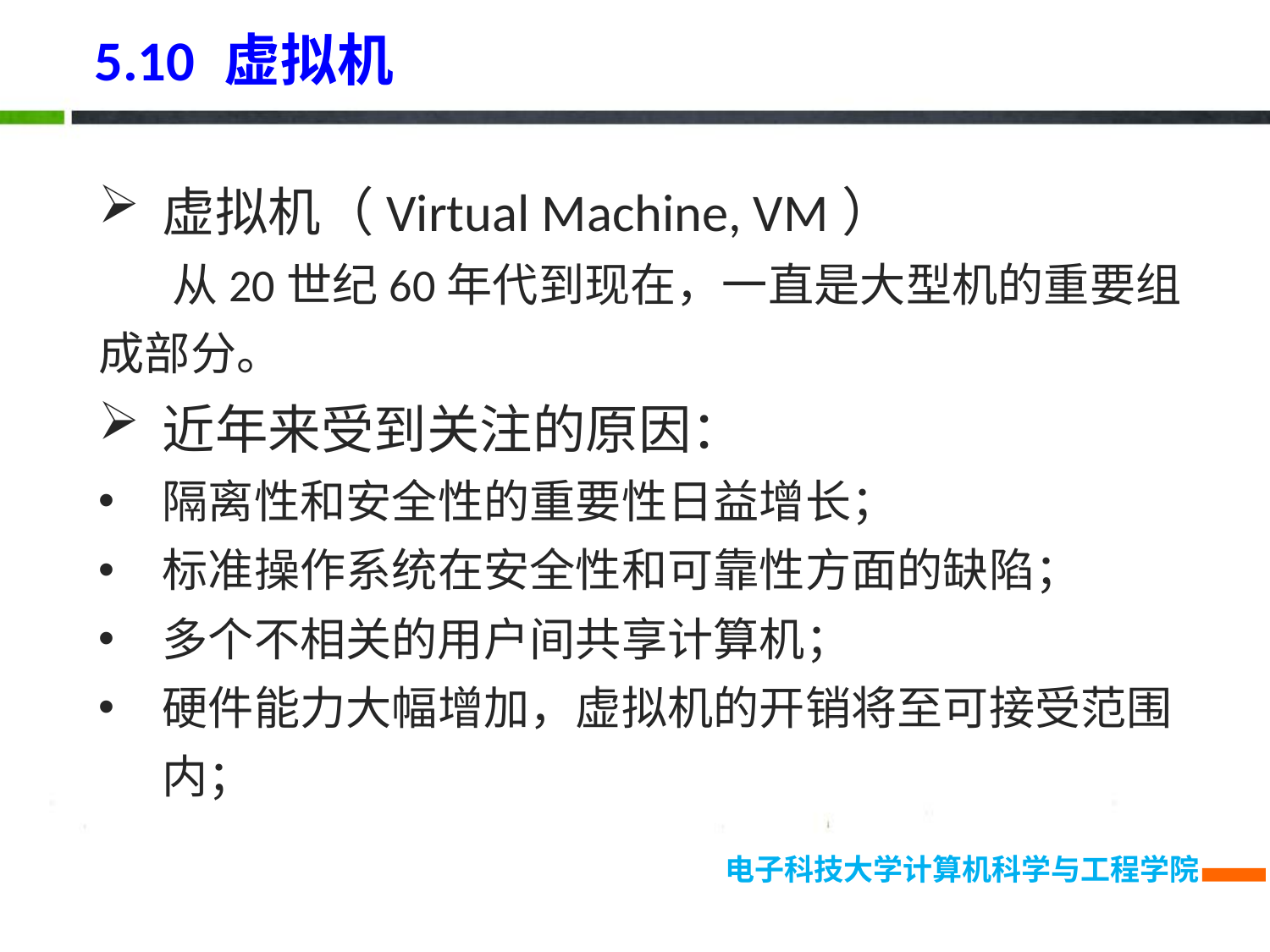

5.10 虚拟机
虚拟机（Virtual Machine, VM）
      从20世纪60年代到现在，一直是大型机的重要组成部分。
近年来受到关注的原因：
隔离性和安全性的重要性日益增长；
标准操作系统在安全性和可靠性方面的缺陷；
多个不相关的用户间共享计算机；
硬件能力大幅增加，虚拟机的开销将至可接受范围内；
137